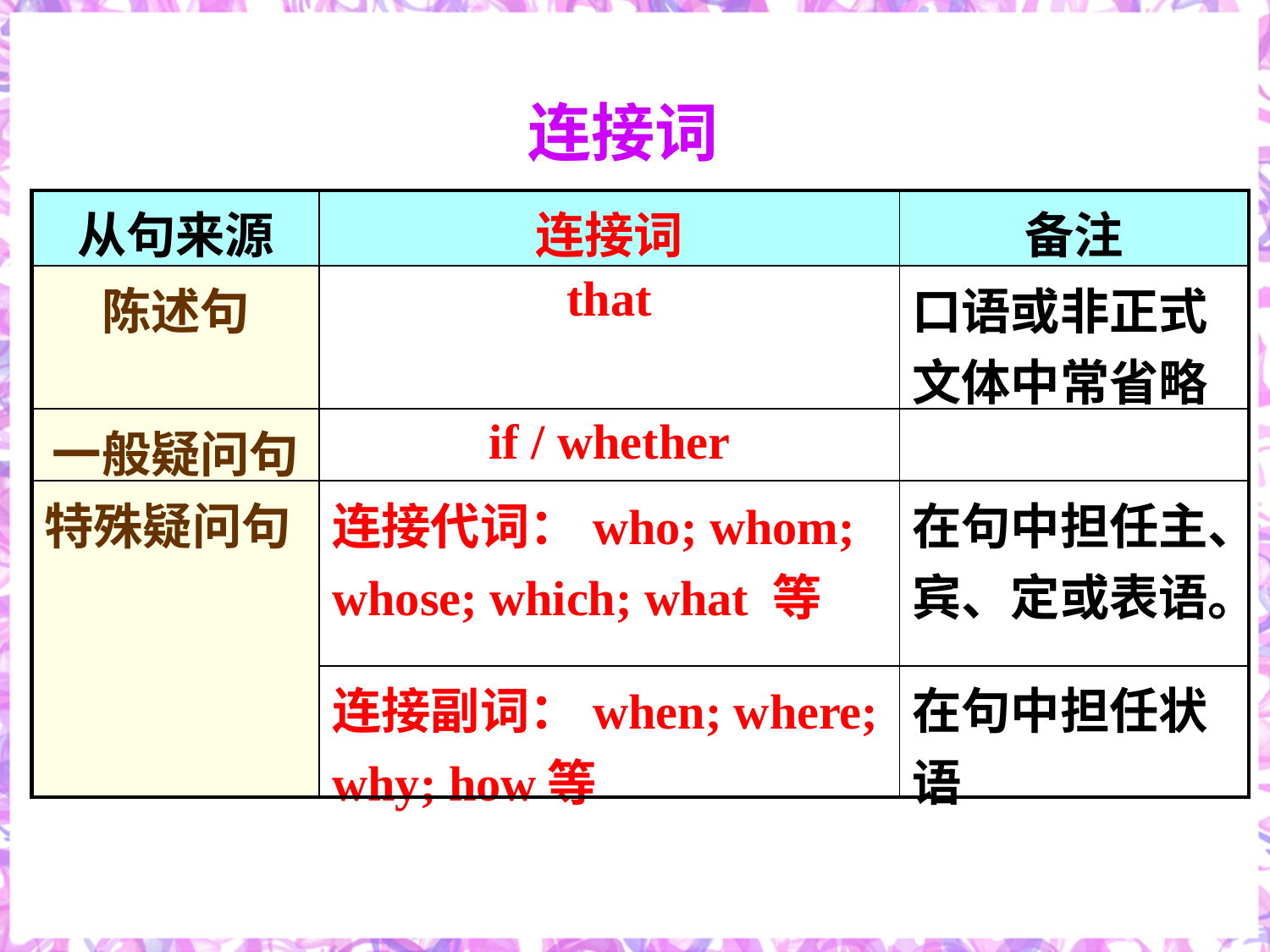

连接词
| 从句来源 | 连接词 | 备注 |
| --- | --- | --- |
| 陈述句 | that | 口语或非正式文体中常省略 |
| 一般疑问句 | if / whether |  |
| 特殊疑问句 | 连接代词：who; whom; whose; which; what 等 | 在句中担任主、宾、定或表语。 |
|  | 连接副词：when; where; why; how等 | 在句中担任状语 |